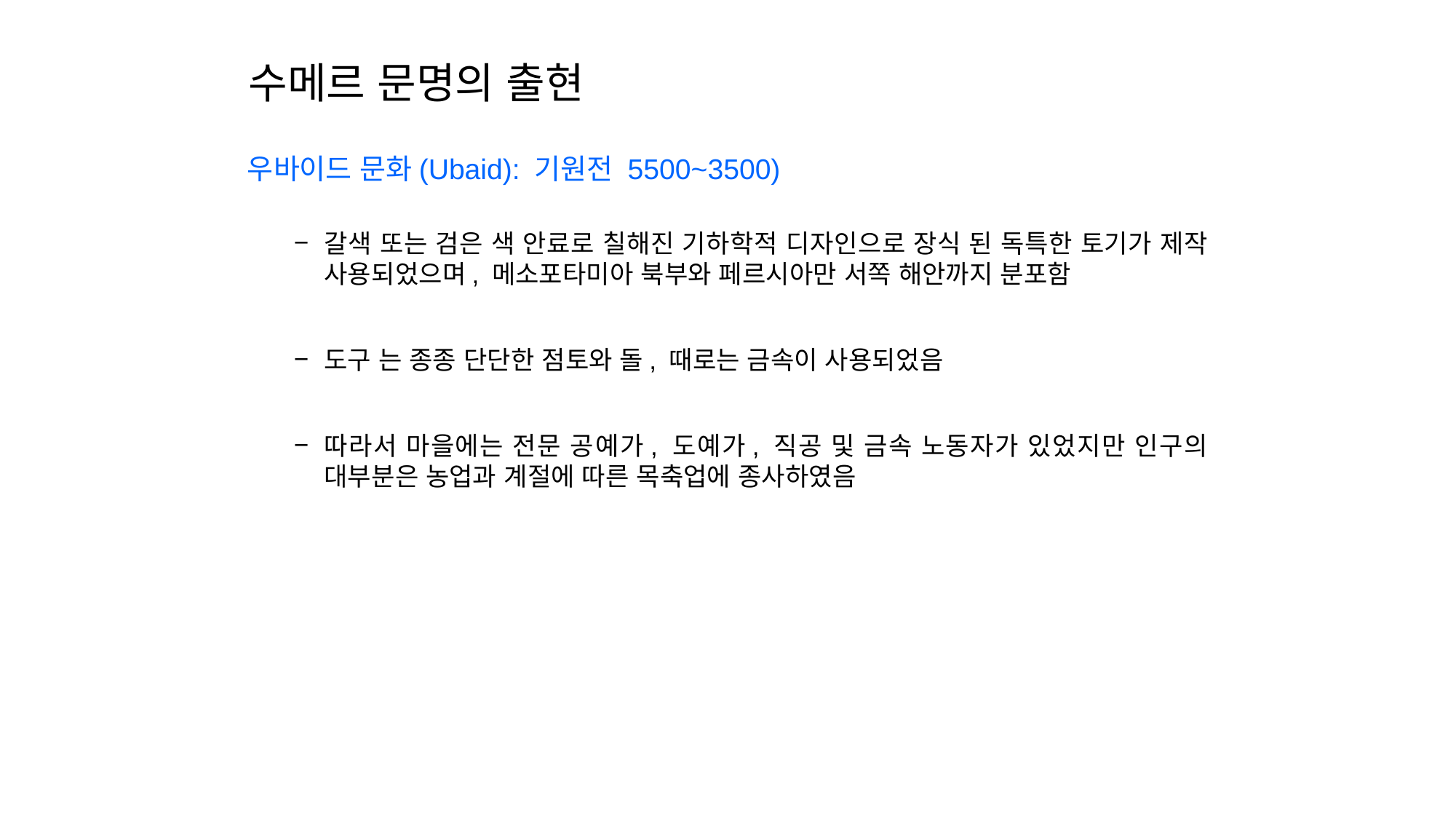

수메르 문명의 출현
우바이드 문화(Ubaid): 기원전 5500~3500)

갈색 또는 검은 색 안료로 칠해진 기하학적 디자인으로 장식 된 독특한 토기가 제작 사용되었으며, 메소포타미아 북부와 페르시아만 서쪽 해안까지 분포함

도구 는 종종 단단한 점토와 돌, 때로는 금속이 사용되었음

따라서 마을에는 전문 공예가, 도예가, 직공 및 금속 노동자가 있었지만 인구의 대부분은 농업과 계절에 따른 목축업에 종사하였음